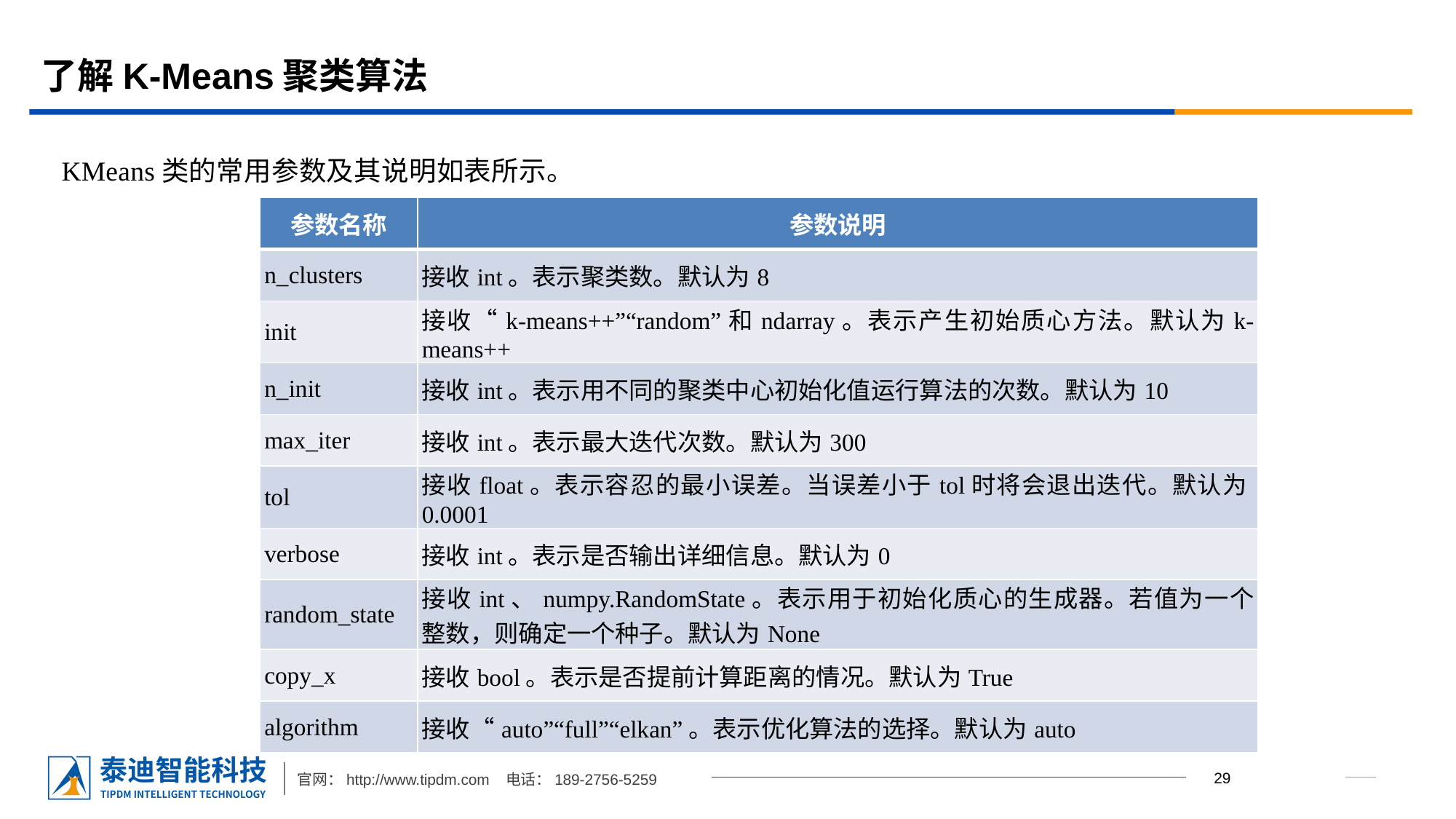

# 了解K-Means聚类算法
KMeans类的常用参数及其说明如表所示。
| 参数名称 | 参数说明 |
| --- | --- |
| n\_clusters | 接收int。表示聚类数。默认为8 |
| init | 接收“k-means++”“random”和ndarray。表示产生初始质心方法。默认为k-means++ |
| n\_init | 接收int。表示用不同的聚类中心初始化值运行算法的次数。默认为10 |
| max\_iter | 接收int。表示最大迭代次数。默认为300 |
| tol | 接收float。表示容忍的最小误差。当误差小于tol时将会退出迭代。默认为0.0001 |
| verbose | 接收int。表示是否输出详细信息。默认为0 |
| random\_state | 接收int、numpy.RandomState。表示用于初始化质心的生成器。若值为一个整数，则确定一个种子。默认为None |
| copy\_x | 接收bool。表示是否提前计算距离的情况。默认为True |
| algorithm | 接收“auto”“full”“elkan”。表示优化算法的选择。默认为auto |